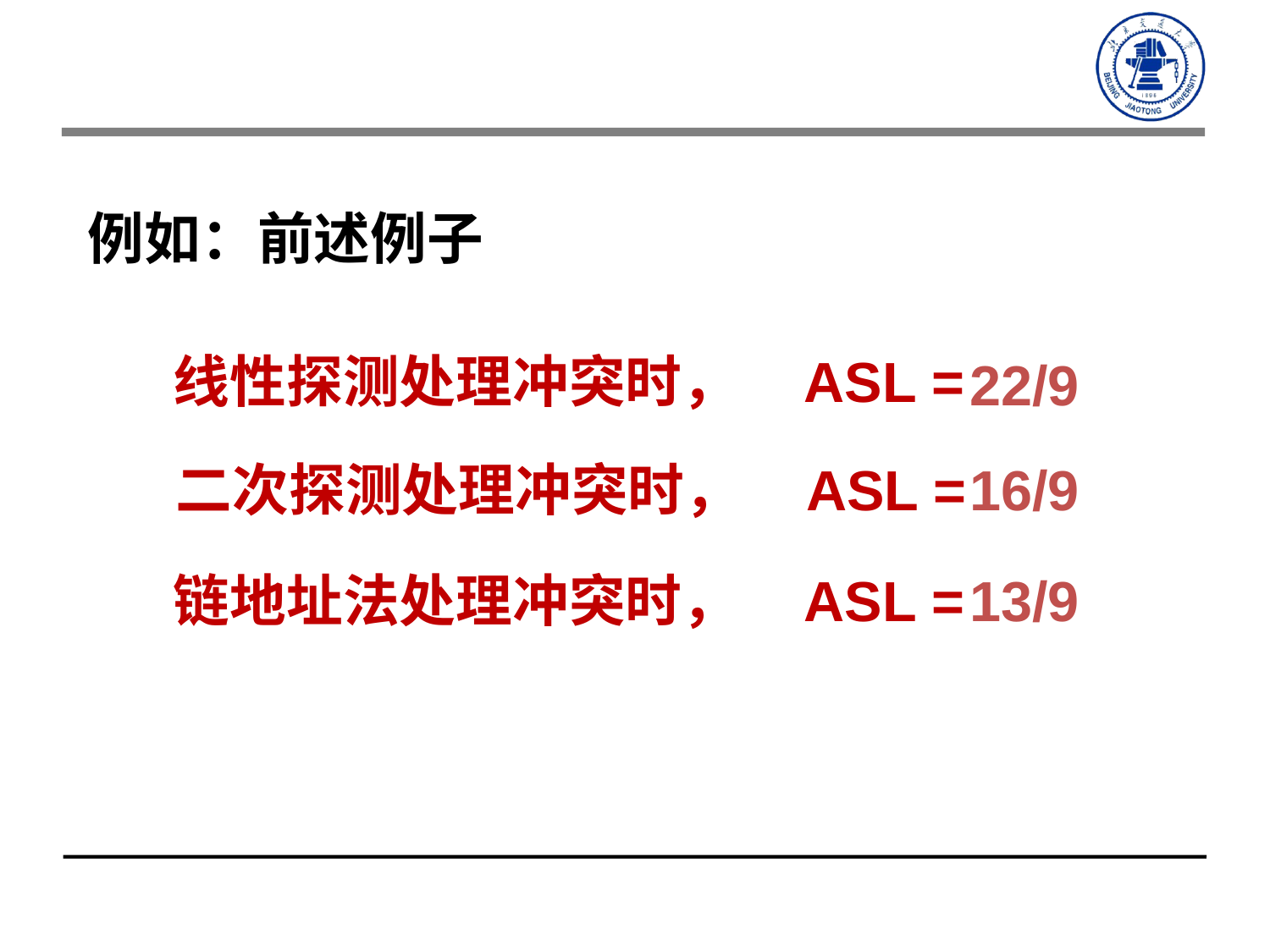

例如：前述例子
线性探测处理冲突时，    ASL =
22/9
二次探测处理冲突时，    ASL =
16/9
链地址法处理冲突时，    ASL =
13/9